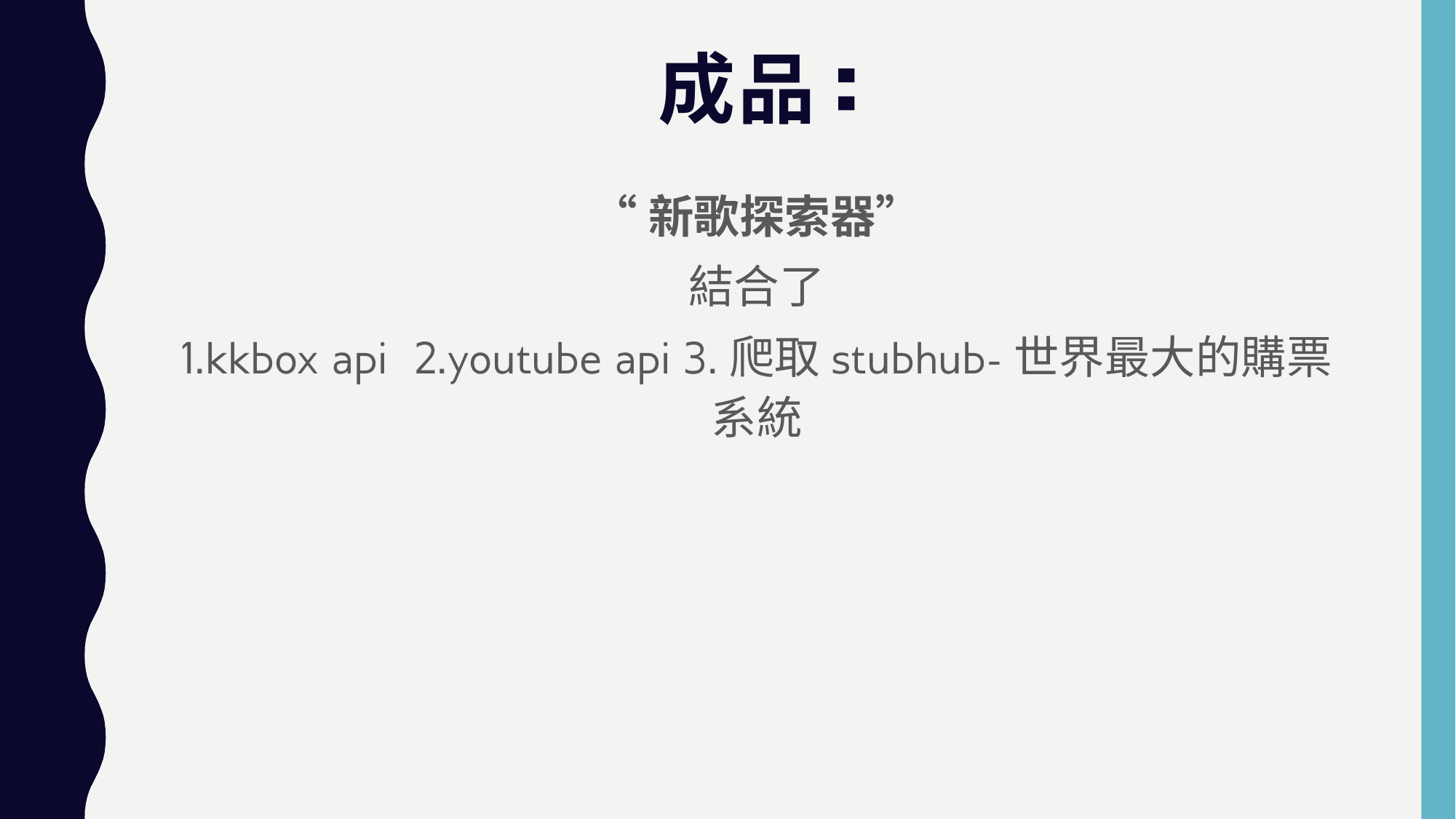

# 成品:
“新歌探索器”
結合了
1.kkbox api  2.youtube api 3.爬取stubhub-世界最大的購票系統